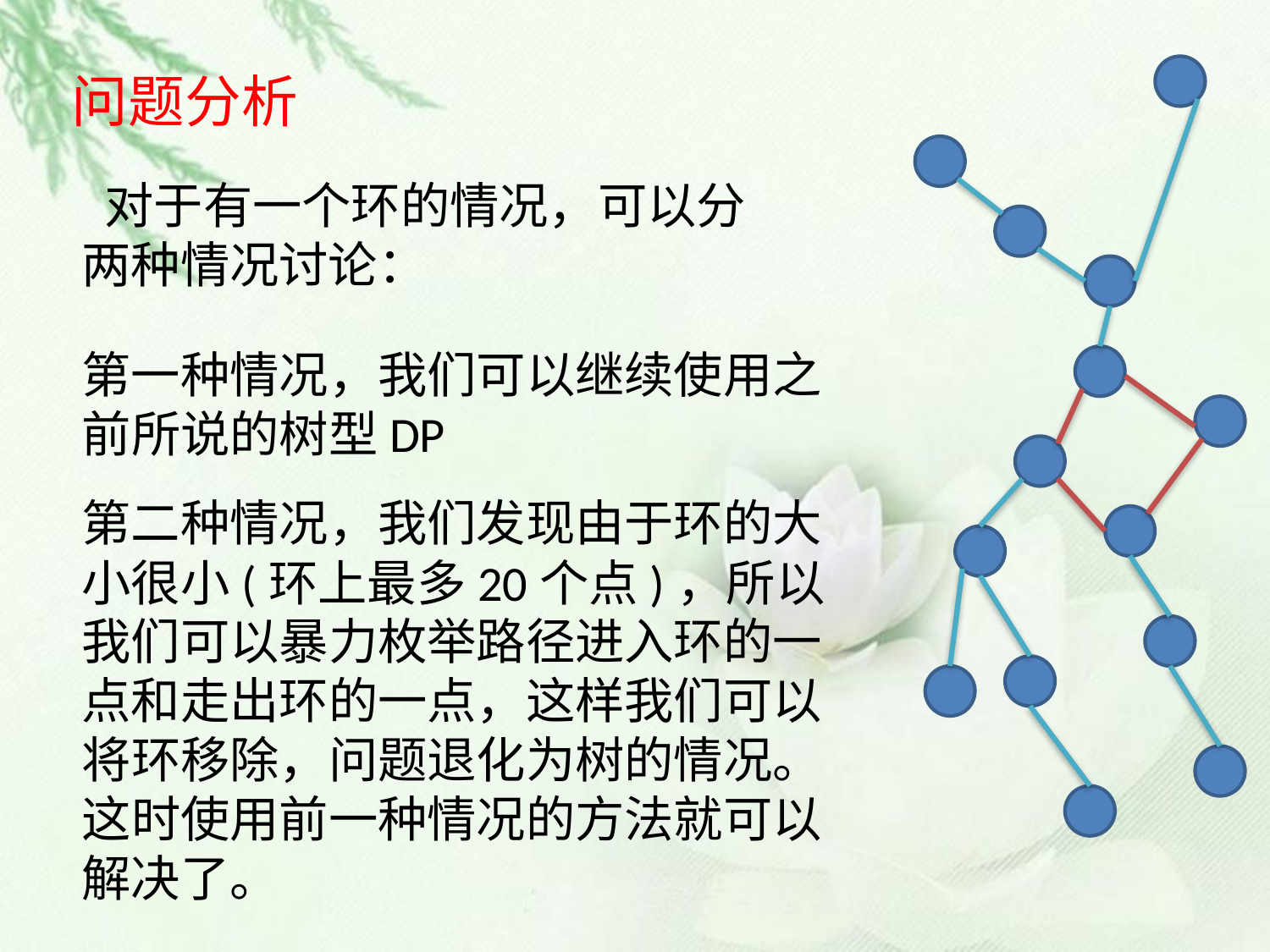

问题分析

 对于有一个环的情况，可以分两种情况讨论：

第一种情况，我们可以继续使用之前所说的树型DP

第二种情况，我们发现由于环的大小很小(环上最多20个点)，所以我们可以暴力枚举路径进入环的一点和走出环的一点，这样我们可以将环移除，问题退化为树的情况。这时使用前一种情况的方法就可以解决了。